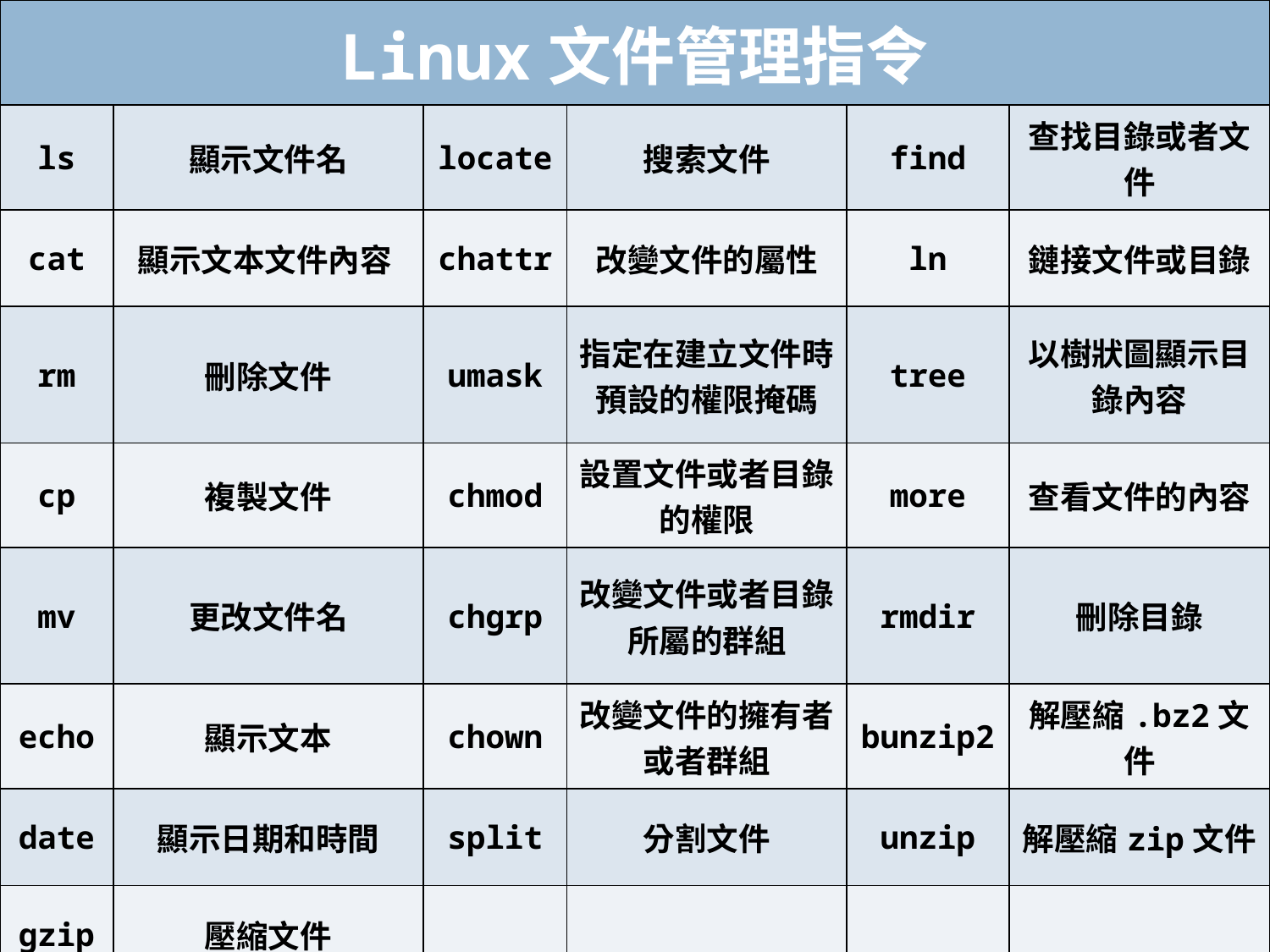

| Linux文件管理指令 |  |  |  |  |  |
| --- | --- | --- | --- | --- | --- |
| ls | 顯示文件名 | locate | 搜索文件 | find | 查找目錄或者文件 |
| cat | 顯示文本文件內容 | chattr | 改變文件的屬性 | ln | 鏈接文件或目錄 |
| rm | 刪除文件 | umask | 指定在建立文件時預設的權限掩碼 | tree | 以樹狀圖顯示目錄內容 |
| cp | 複製文件 | chmod | 設置文件或者目錄的權限 | more | 查看文件的內容 |
| mv | 更改文件名 | chgrp | 改變文件或者目錄所屬的群組 | rmdir | 刪除目錄 |
| echo | 顯示文本 | chown | 改變文件的擁有者或者群組 | bunzip2 | 解壓縮.bz2文件 |
| date | 顯示日期和時間 | split | 分割文件 | unzip | 解壓縮zip文件 |
| gzip | 壓縮文件 |  |  |  |  |